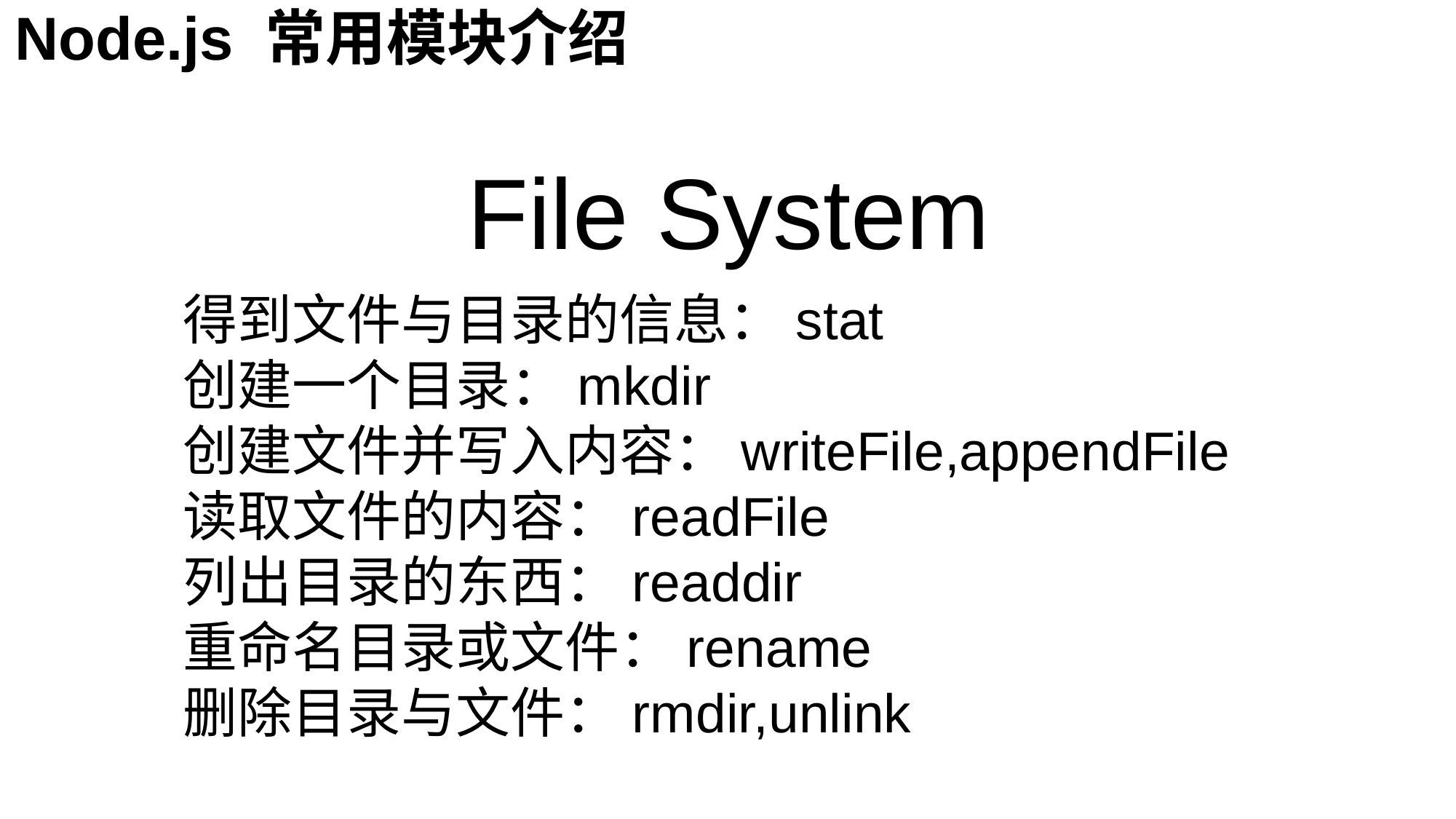

# Node.js 常用模块介绍
File System
得到文件与目录的信息：stat
创建一个目录：mkdir
创建文件并写入内容：writeFile,appendFile
读取文件的内容：readFile
列出目录的东西：readdir
重命名目录或文件：rename
删除目录与文件：rmdir,unlink